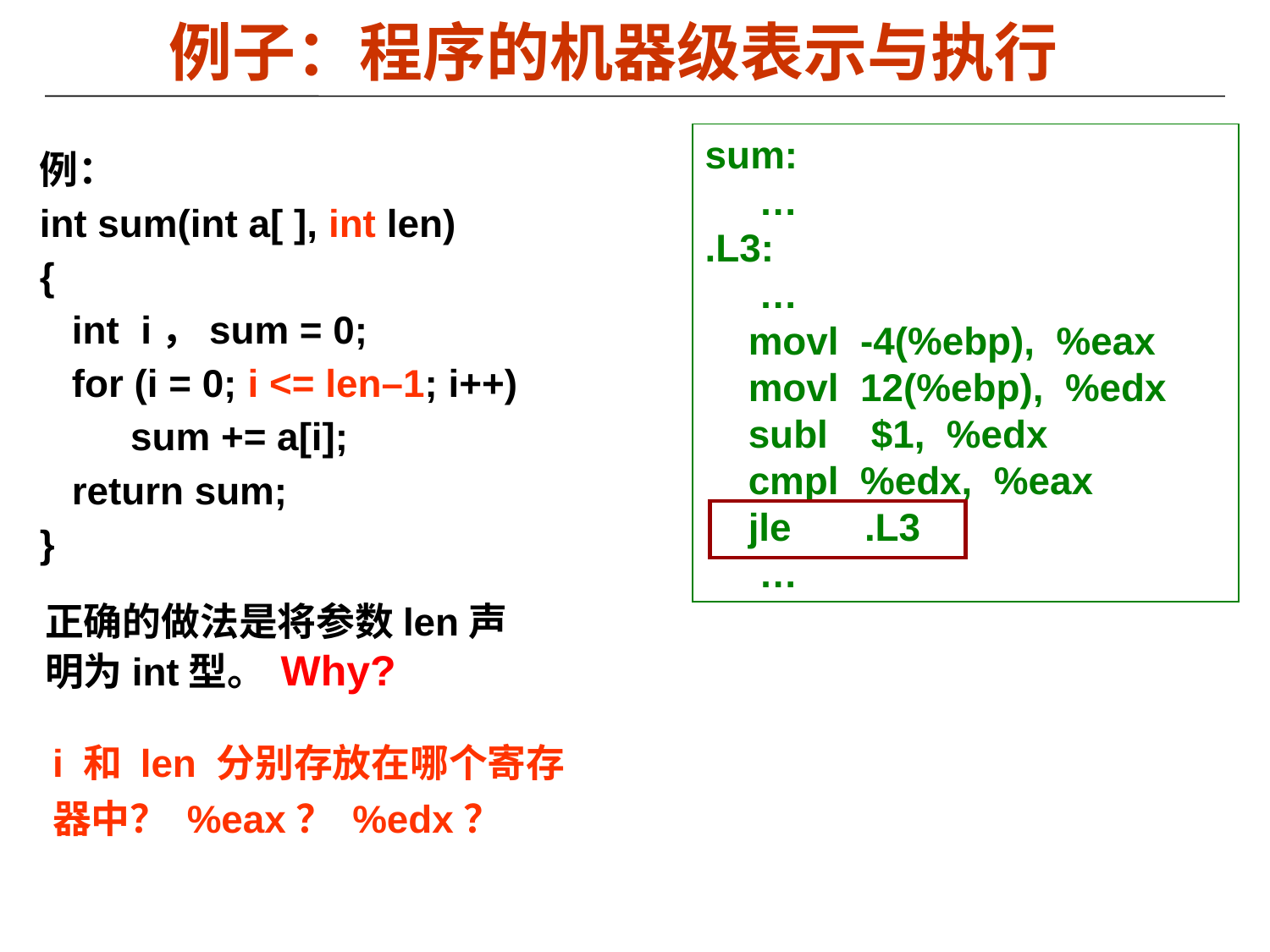

# 例子：程序的机器级表示与执行
sum:
     …
.L3:
     …
    movl  -4(%ebp),  %eax
    movl  12(%ebp),  %edx
    subl    $1,  %edx
    cmpl  %edx,  %eax
    jle	   .L3
     …
例：
int sum(int a[ ], int len)
{
   int  i，sum = 0;
   for (i = 0; i <= len–1; i++)
	    sum += a[i];
   return sum;
}

正确的做法是将参数len声明为int型。 Why?
i 和 len 分别存放在哪个寄存器中？ %eax？ %edx？